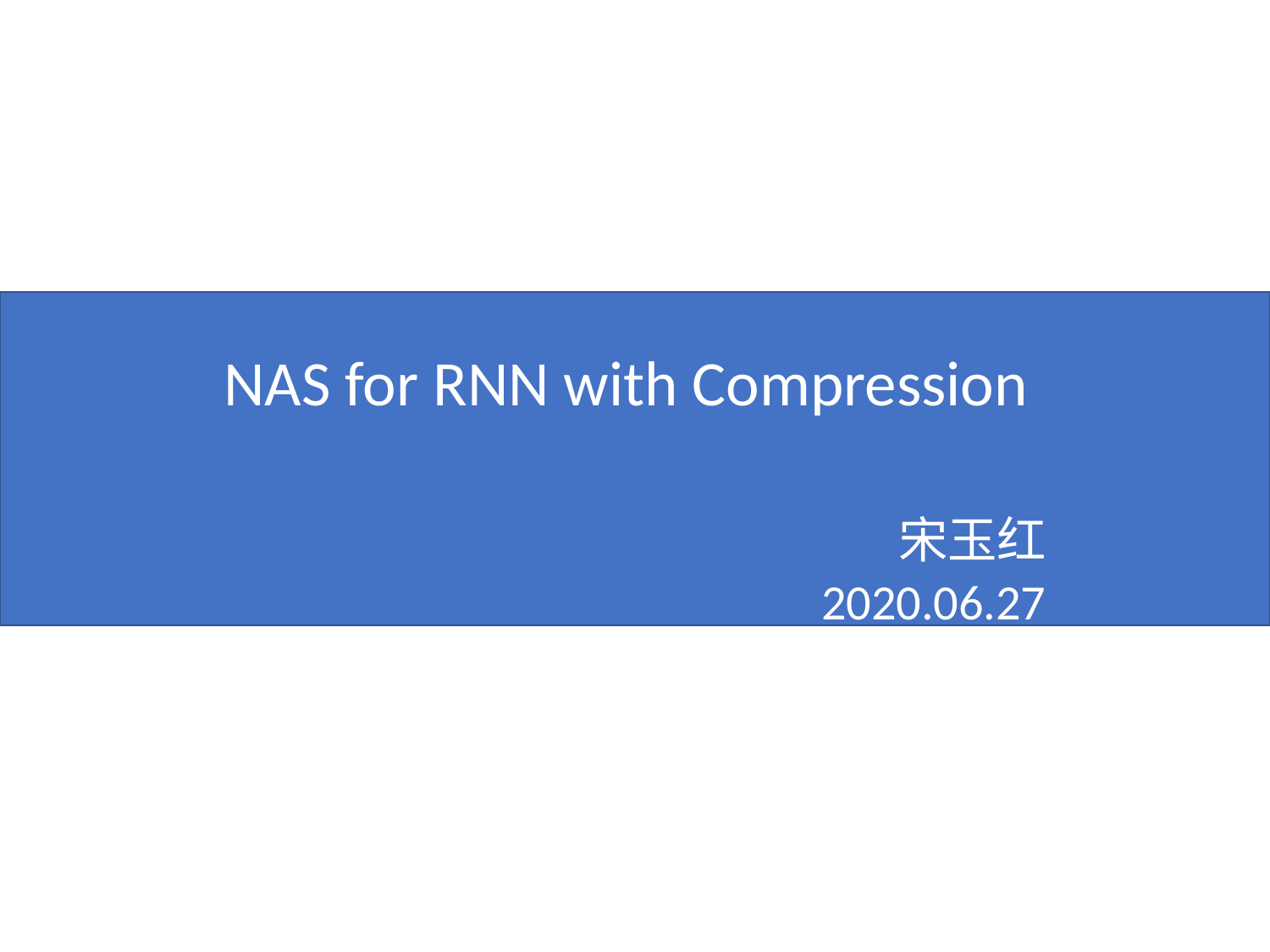

NAS for RNN with Compression

		宋玉红
2020.06.27